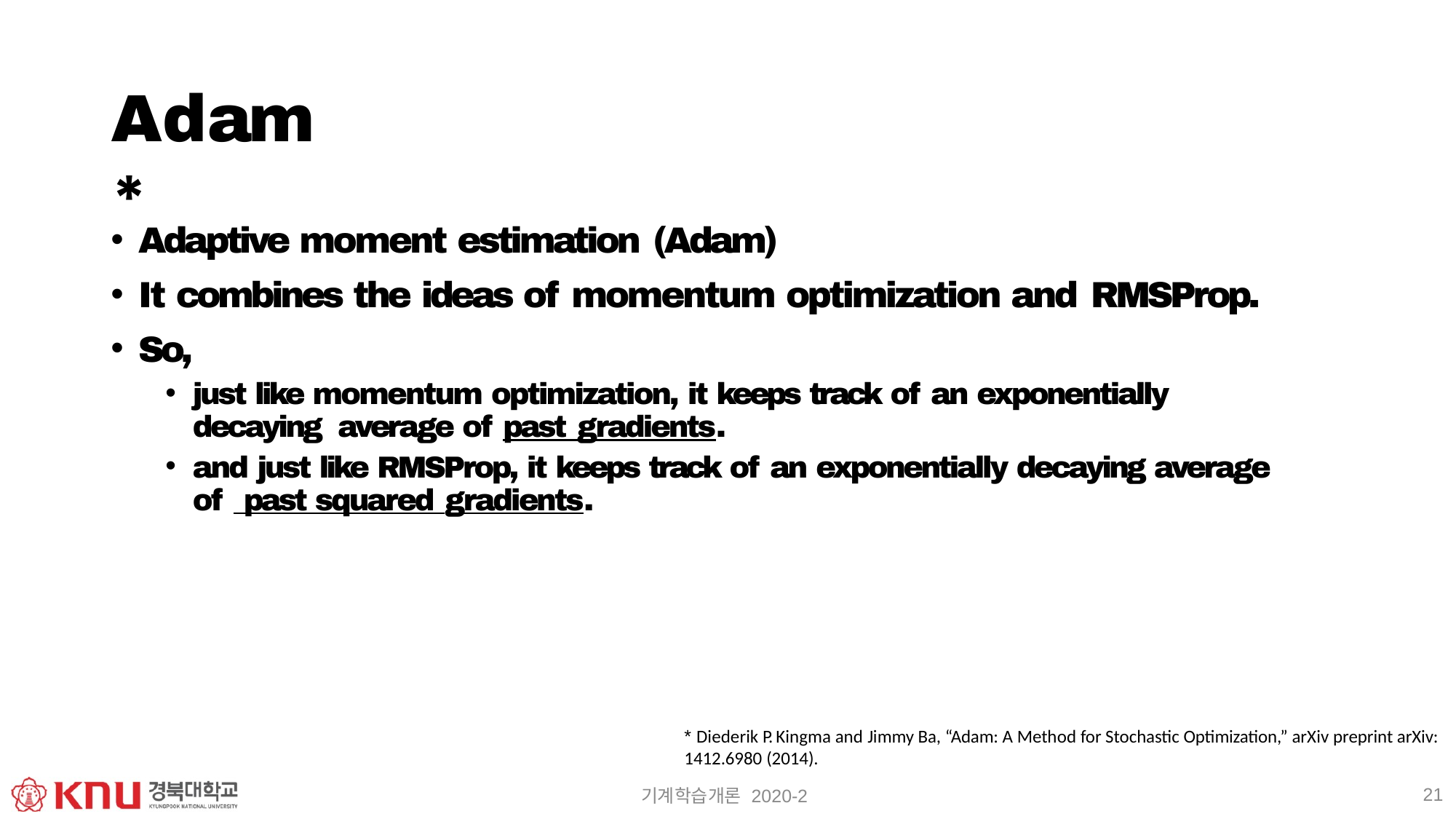

# Adam*
Adaptive moment estimation (Adam)
It combines the ideas of momentum optimization and RMSProp.
So,
just like momentum optimization, it keeps track of an exponentially decaying  average of past gradients.
and just like RMSProp, it keeps track of an exponentially decaying average of  past squared gradients.
* Diederik P. Kingma and Jimmy Ba, “Adam: A Method for Stochastic Optimization,” arXiv preprint arXiv:  1412.6980 (2014).
21
기계학습개론 2020-2